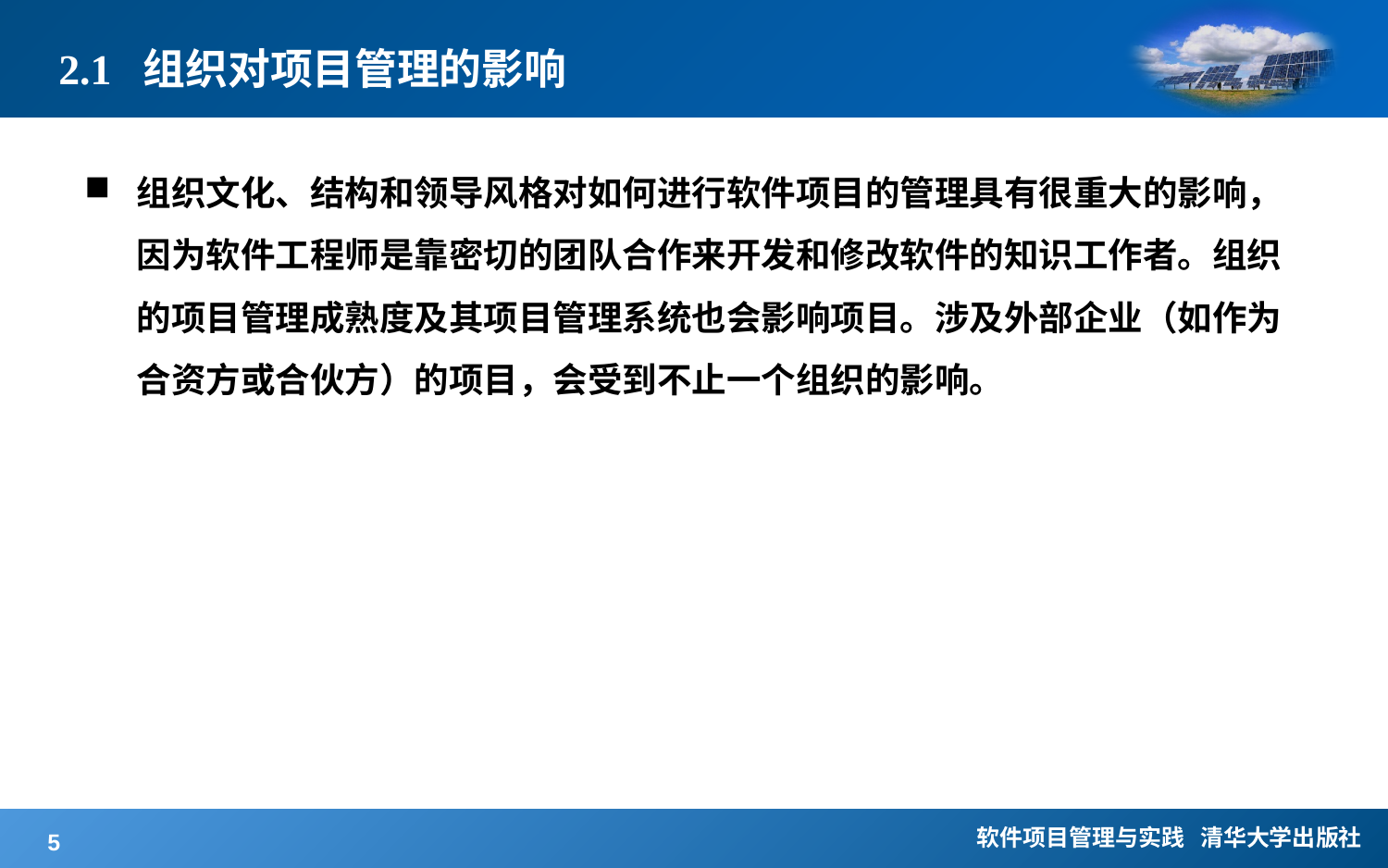

# 2.1  组织对项目管理的影响
组织文化、结构和领导风格对如何进行软件项目的管理具有很重大的影响，因为软件工程师是靠密切的团队合作来开发和修改软件的知识工作者。组织的项目管理成熟度及其项目管理系统也会影响项目。涉及外部企业（如作为合资方或合伙方）的项目，会受到不止一个组织的影响。